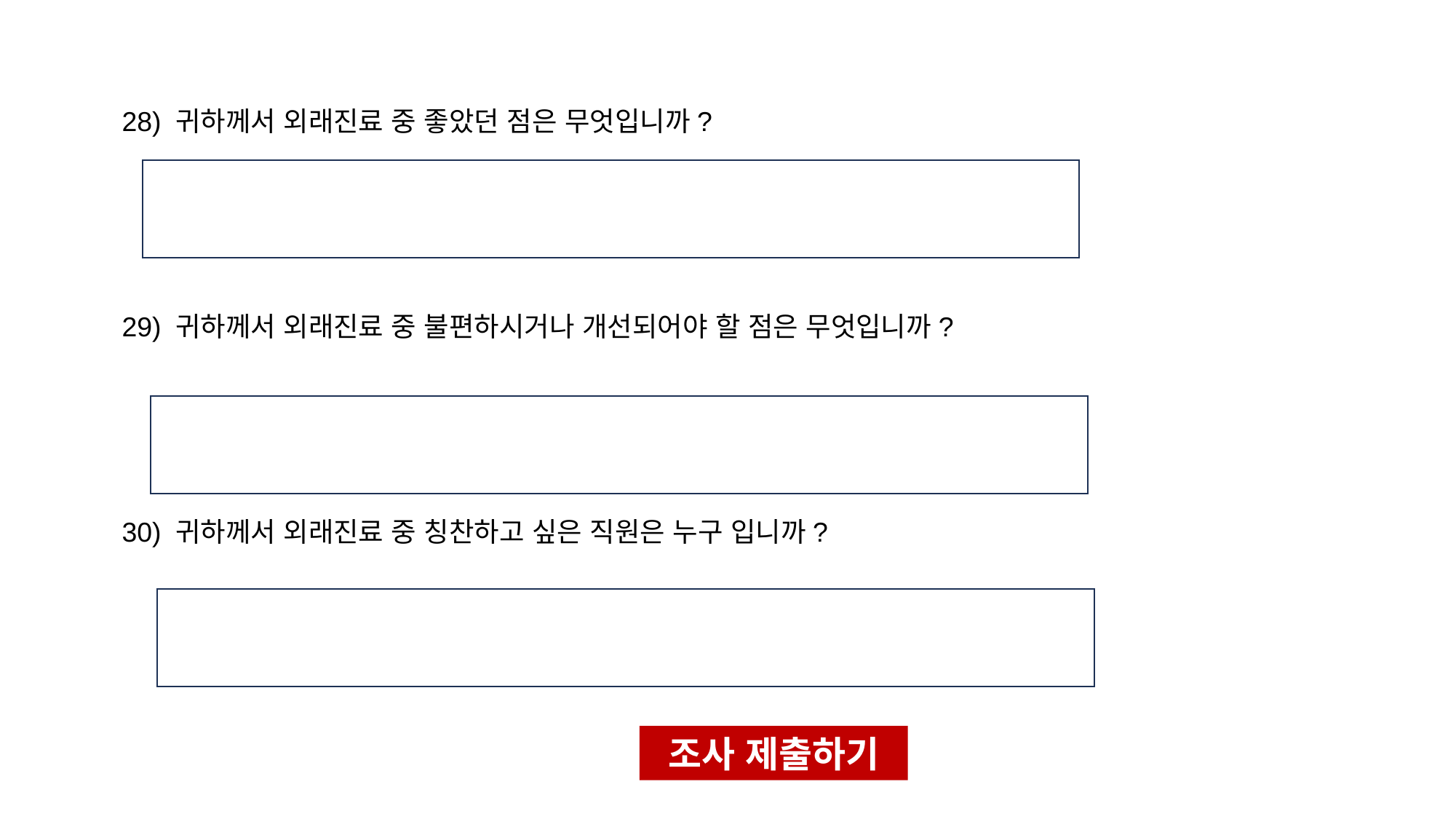

28) 귀하께서 외래진료 중 좋았던 점은 무엇입니까?

29) 귀하께서 외래진료 중 불편하시거나 개선되어야 할 점은 무엇입니까?

30) 귀하께서 외래진료 중 칭찬하고 싶은 직원은 누구 입니까?

조사 제출하기